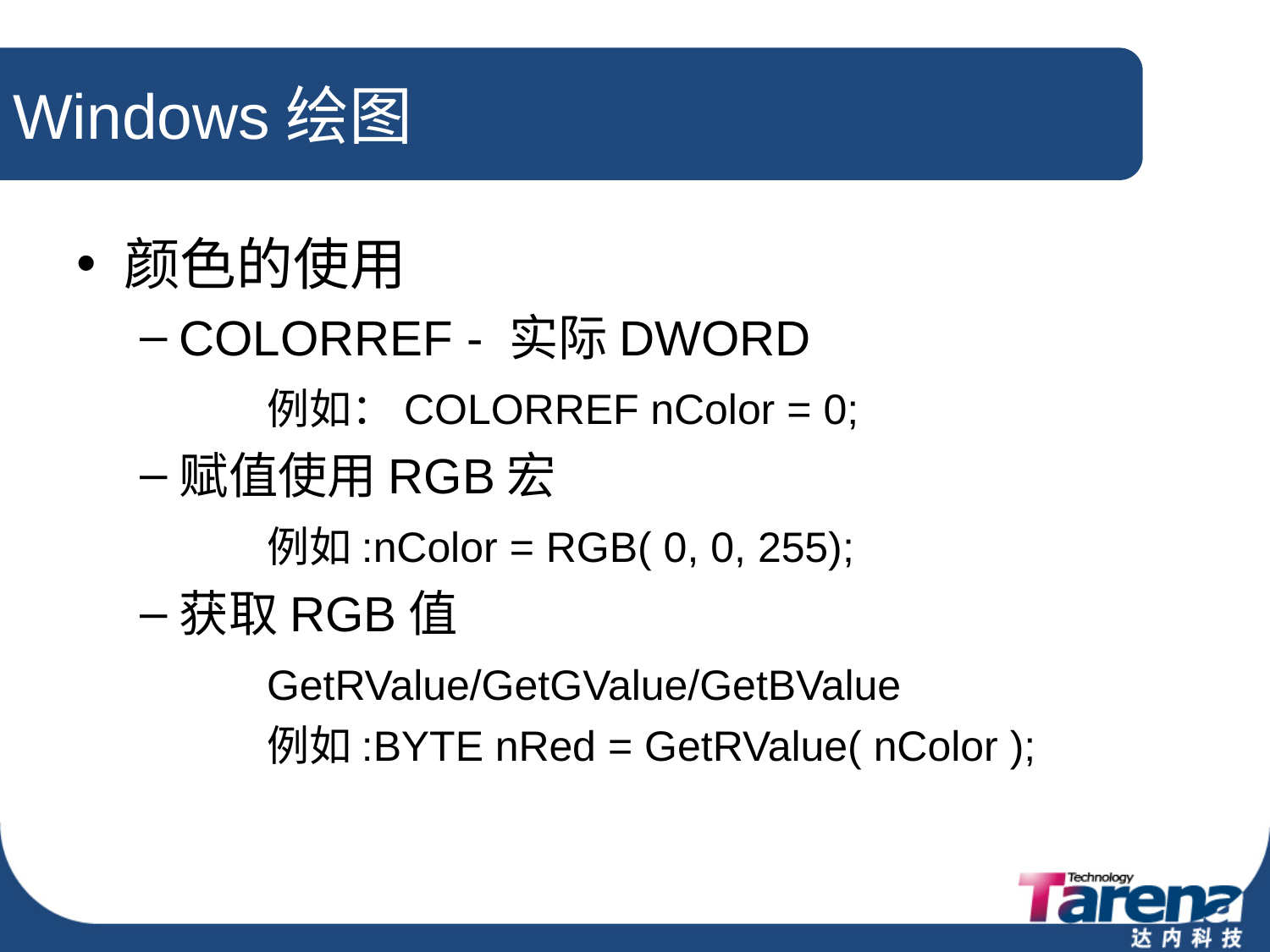

# Windows绘图
颜色的使用
COLORREF - 实际DWORD
	例如：COLORREF nColor = 0;
赋值使用RGB宏
	例如:nColor = RGB( 0, 0, 255);
获取RGB值
	GetRValue/GetGValue/GetBValue
	例如:BYTE nRed = GetRValue( nColor );